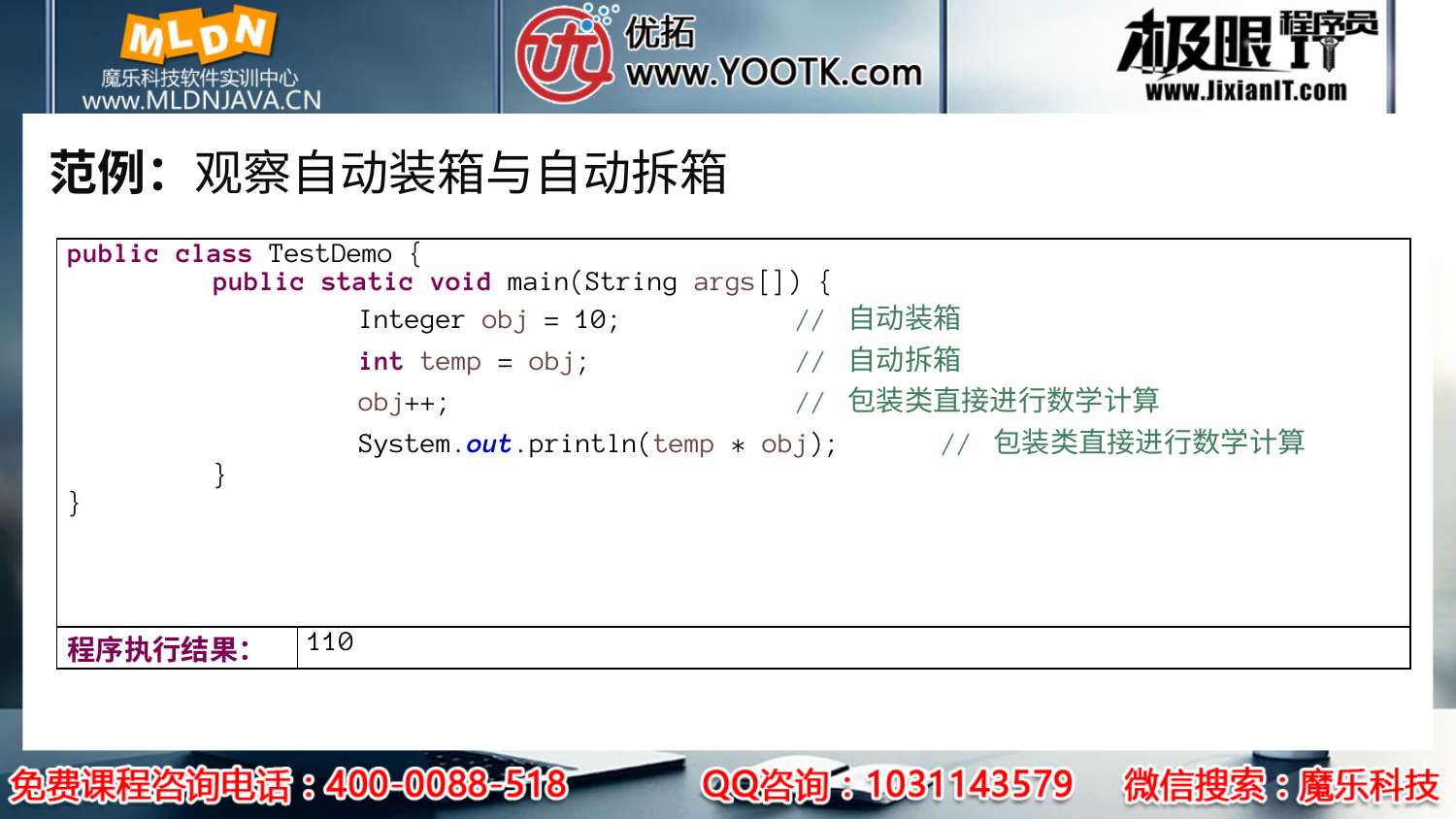

# 范例：观察自动装箱与自动拆箱
| public class TestDemo { public static void main(String args[]) { Integer obj = 10; // 自动装箱 int temp = obj; // 自动拆箱 obj++; // 包装类直接进行数学计算 System.out.println(temp \* obj); // 包装类直接进行数学计算 } } |  |
| --- | --- |
| 程序执行结果： | 110 |